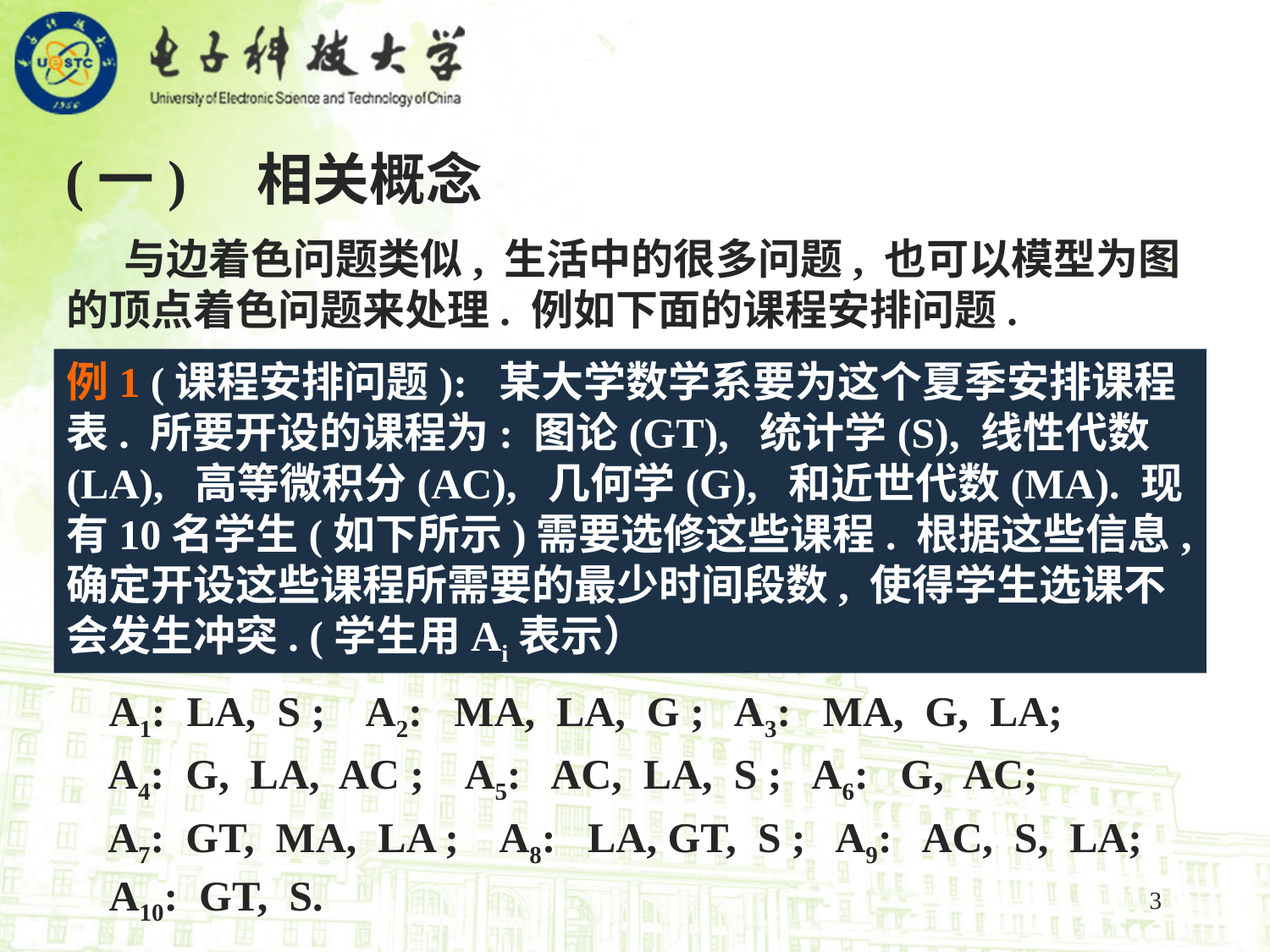

(一)    相关概念
     与边着色问题类似, 生活中的很多问题, 也可以模型为图的顶点着色问题来处理. 例如下面的课程安排问题.
例1 (课程安排问题):  某大学数学系要为这个夏季安排课程表. 所要开设的课程为: 图论(GT),  统计学(S), 线性代数(LA),  高等微积分(AC),  几何学(G),  和近世代数(MA). 现有10名学生(如下所示)需要选修这些课程. 根据这些信息, 确定开设这些课程所需要的最少时间段数, 使得学生选课不会发生冲突. (学生用Ai表示）
    A1:  LA,  S ;    A2:   MA,  LA,  G ;   A3:   MA,  G,  LA;
    A4:  G,  LA,  AC ;    A5:   AC,  LA,  S ;   A6:   G,  AC;
    A7:  GT,  MA,  LA ;    A8:   LA, GT,  S ;   A9:   AC,  S,  LA;
    A10:  GT,  S.
3